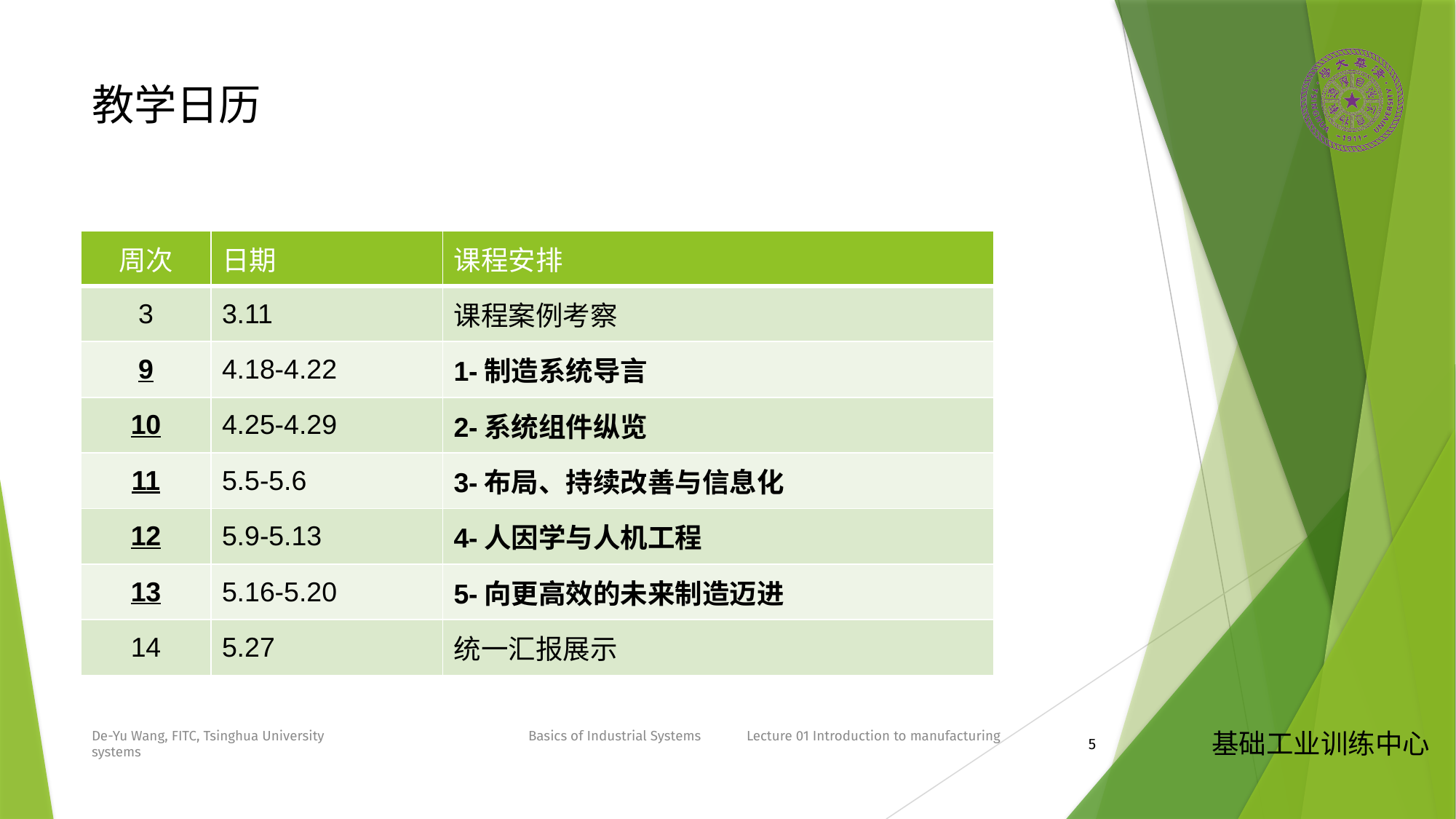

# 教学日历
| 周次 | 日期 | 课程安排 |
| --- | --- | --- |
| 3 | 3.11 | 课程案例考察 |
| 9 | 4.18-4.22 | 1-制造系统导言 |
| 10 | 4.25-4.29 | 2-系统组件纵览 |
| 11 | 5.5-5.6 | 3-布局、持续改善与信息化 |
| 12 | 5.9-5.13 | 4-人因学与人机工程 |
| 13 | 5.16-5.20 | 5-向更高效的未来制造迈进 |
| 14 | 5.27 | 统一汇报展示 |
5